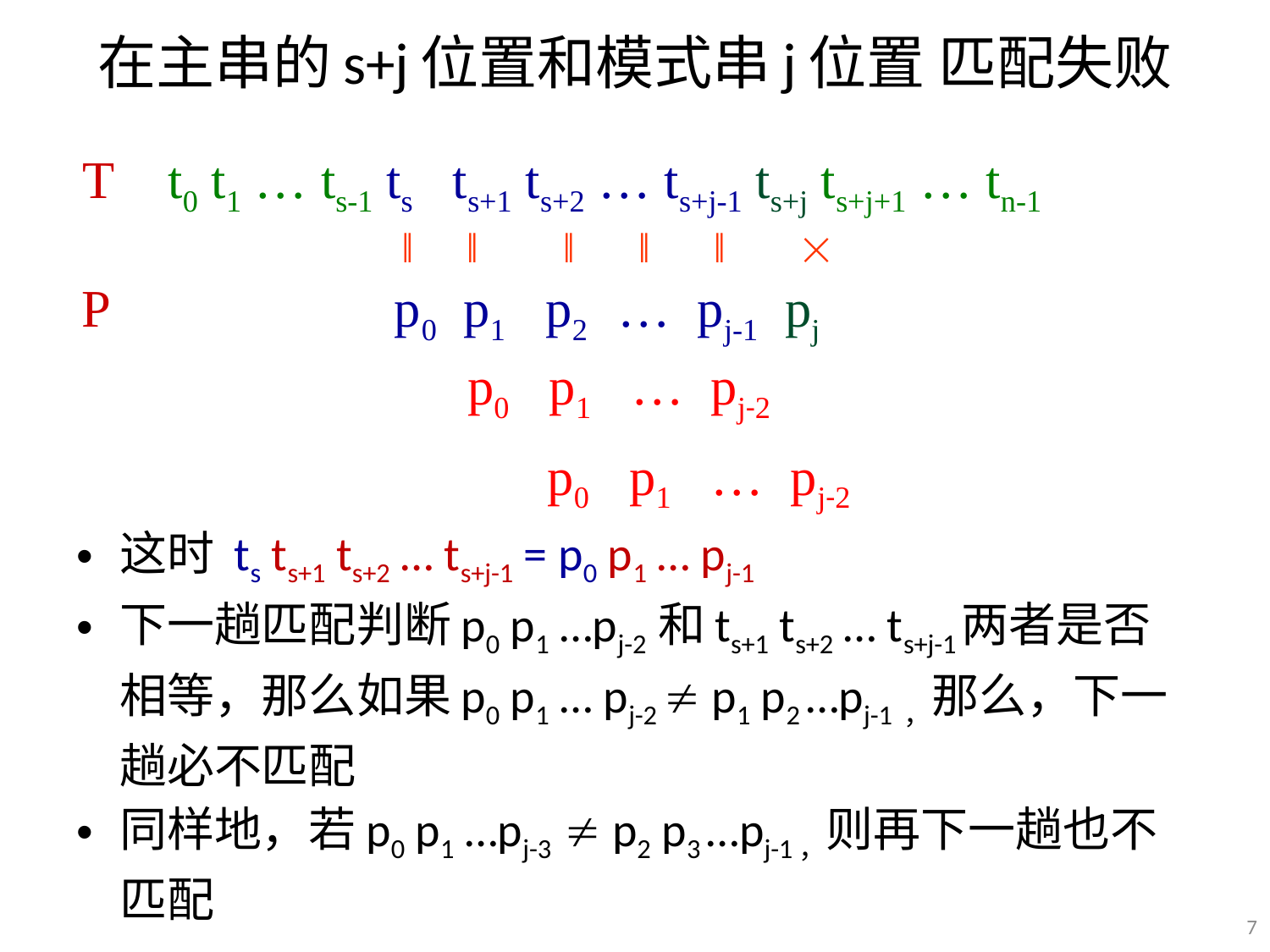

# 在主串的s+j位置和模式串j位置 匹配失败

这时 ts ts+1 ts+2 … ts+j-1 = p0 p1 … pj-1
下一趟匹配判断p0 p1 …pj-2 和ts+1 ts+2 … ts+j-1两者是否相等，那么如果p0 p1 … pj-2 ≠ p1 p2 …pj-1 ，那么，下一趟必不匹配
同样地，若p0 p1 …pj-3  ≠ p2 p3 …pj-1，则再下一趟也不匹配
 T    t0 t1 … ts-1 ts   ts+1 ts+2 … ts+j-1 ts+j ts+j+1 … tn-1
                         ‖     ‖        ‖      ‖      ‖       ×
 P	               p0  p1   p2    …  pj-1  pj
p0   p1   …  pj-2
p0   p1   …  pj-2
7